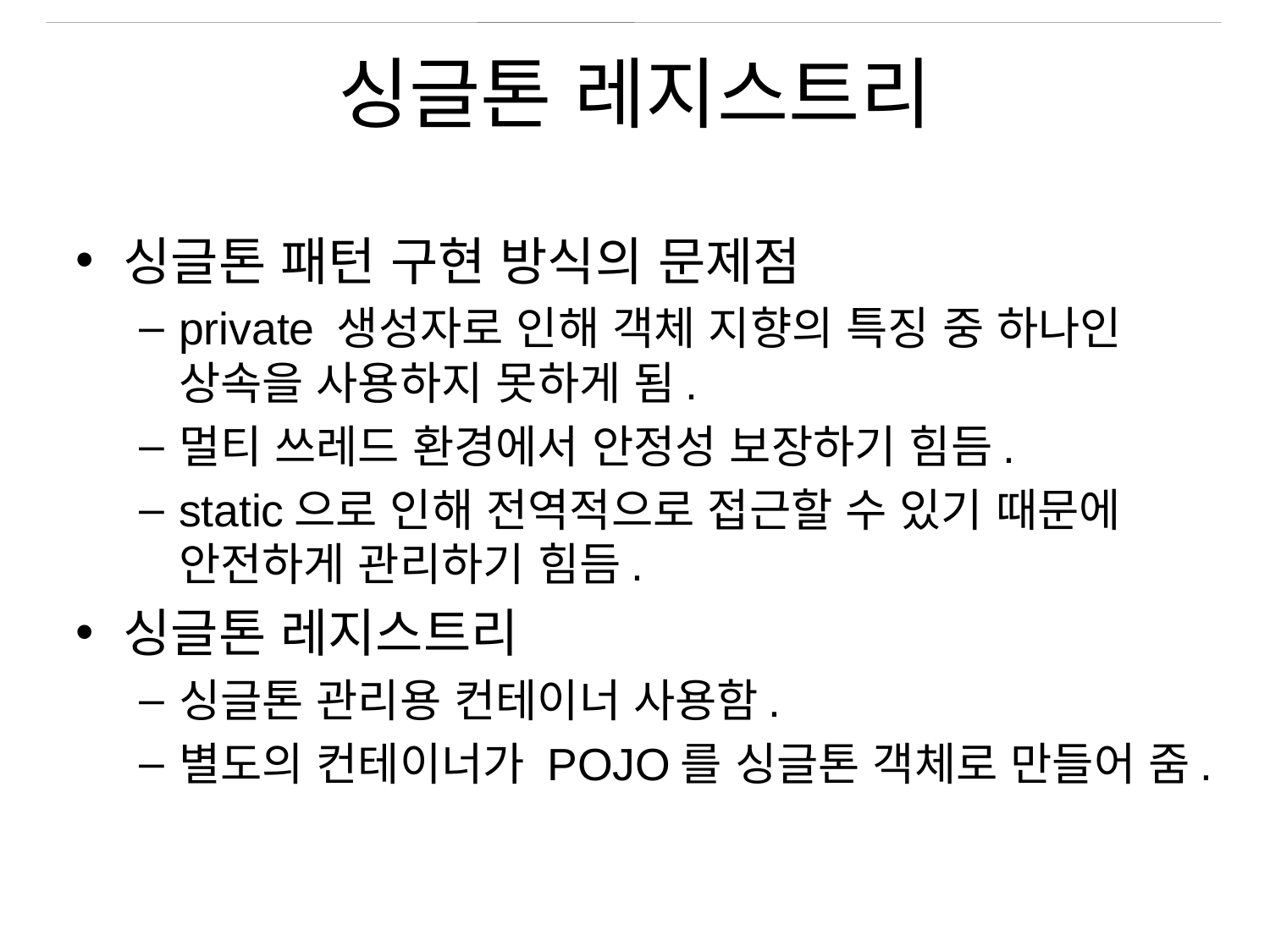

# 싱글톤 레지스트리
싱글톤 패턴 구현 방식의 문제점
private 생성자로 인해 객체 지향의 특징 중 하나인 상속을 사용하지 못하게 됨.
멀티 쓰레드 환경에서 안정성 보장하기 힘듬.
static으로 인해 전역적으로 접근할 수 있기 때문에 안전하게 관리하기 힘듬.
싱글톤 레지스트리
싱글톤 관리용 컨테이너 사용함.
별도의 컨테이너가 POJO를 싱글톤 객체로 만들어 줌.